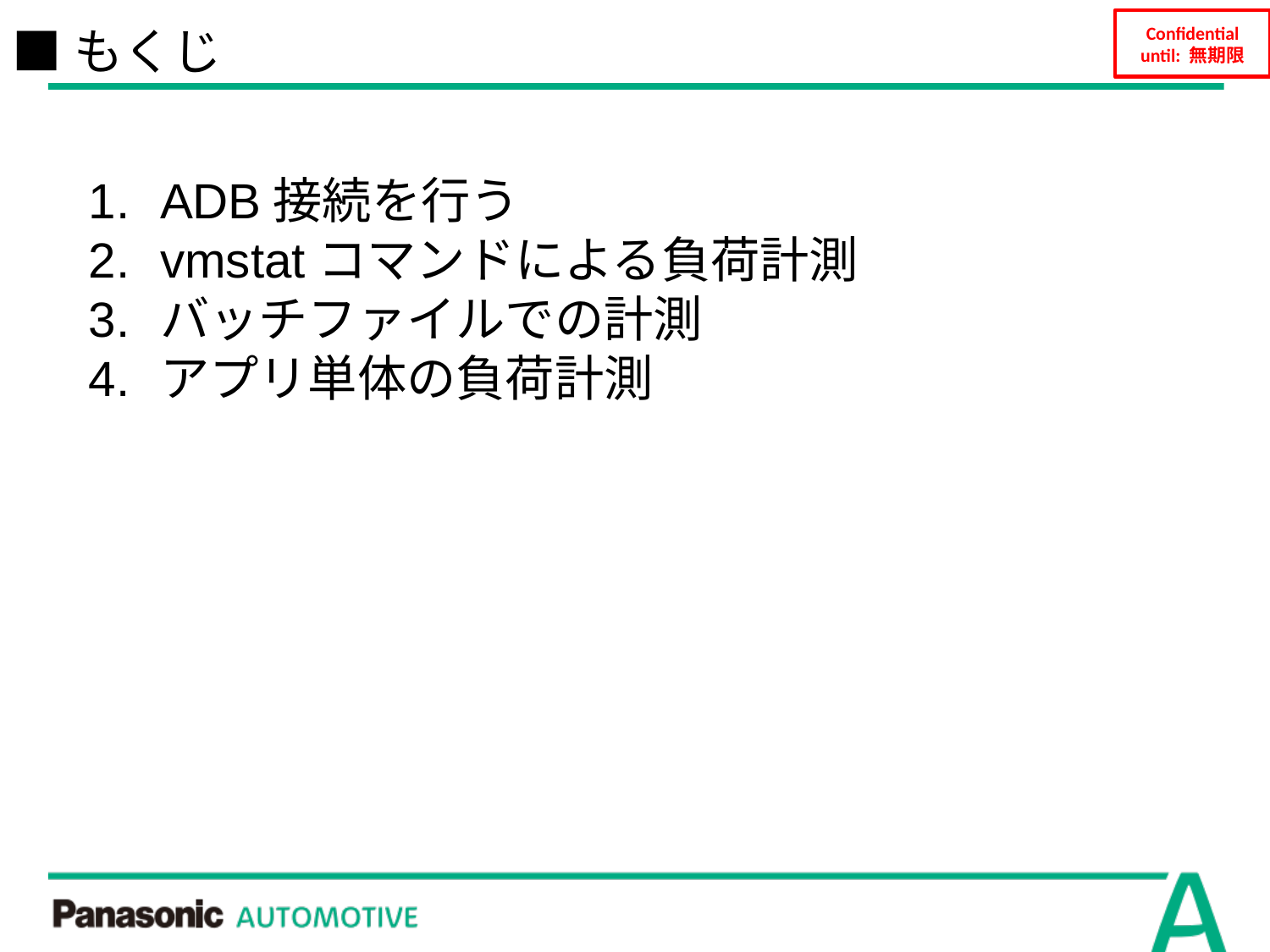

■もくじ
ADB接続を行う
vmstatコマンドによる負荷計測
バッチファイルでの計測
アプリ単体の負荷計測